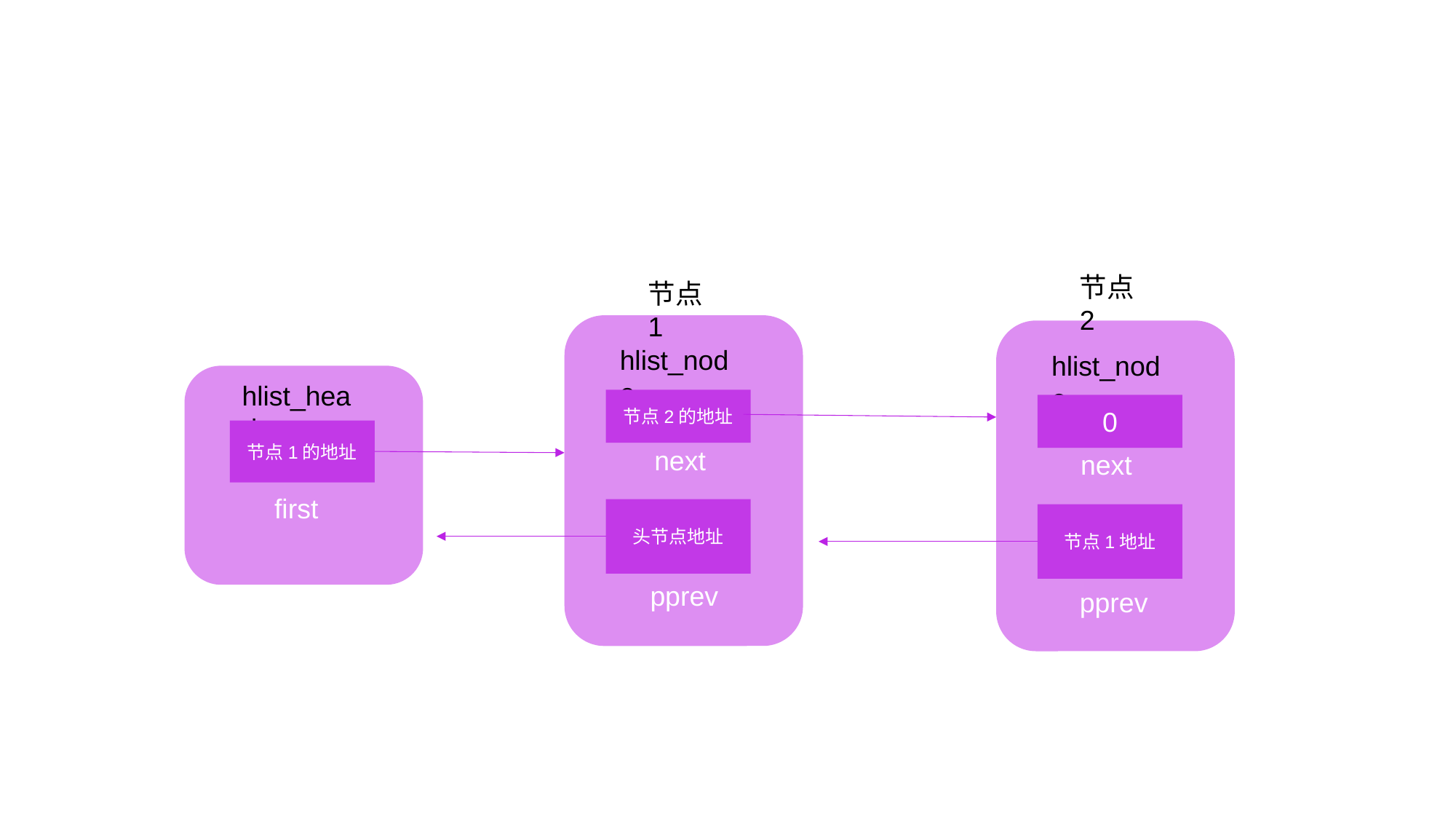

first
节点2
节点1

hlist_node
节点2的地址
头节点地址

hlist_node
0
节点1地址

hlist_head
节点1的地址
next
next
first
pprev
pprev